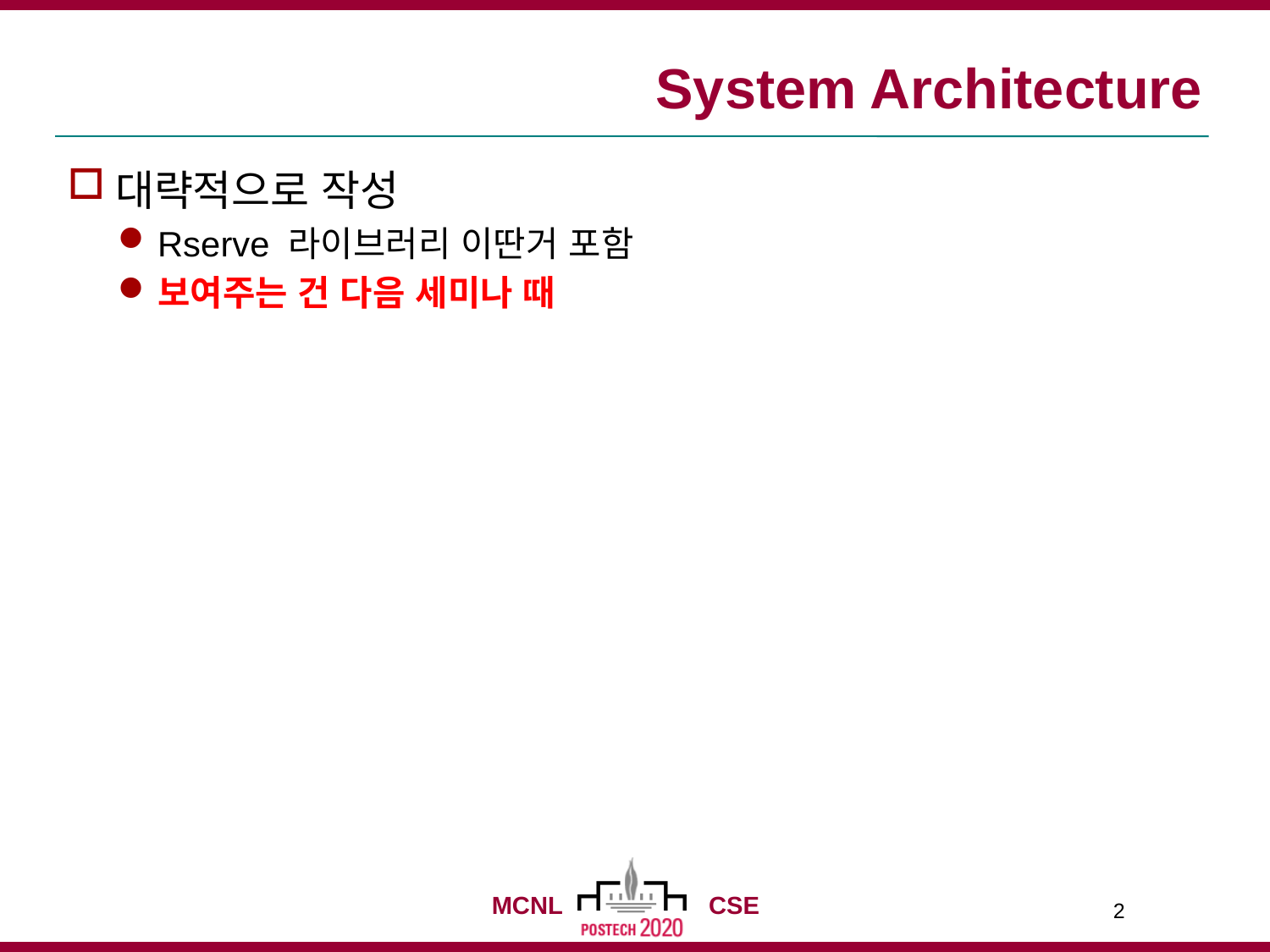

# System Architecture
대략적으로 작성
Rserve 라이브러리 이딴거 포함
보여주는 건 다음 세미나 때

2